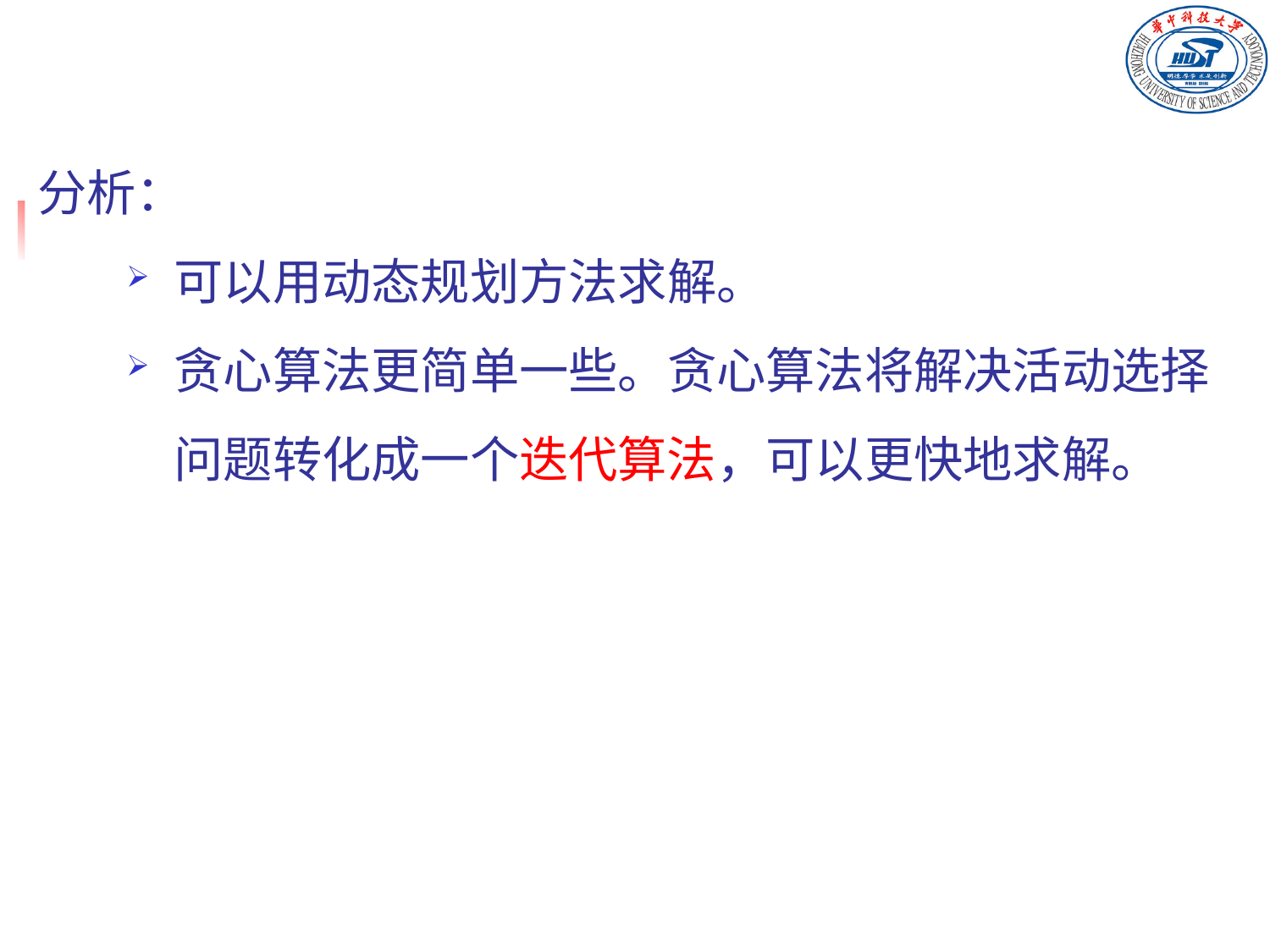

分析：
可以用动态规划方法求解。
贪心算法更简单一些。贪心算法将解决活动选择问题转化成一个迭代算法，可以更快地求解。